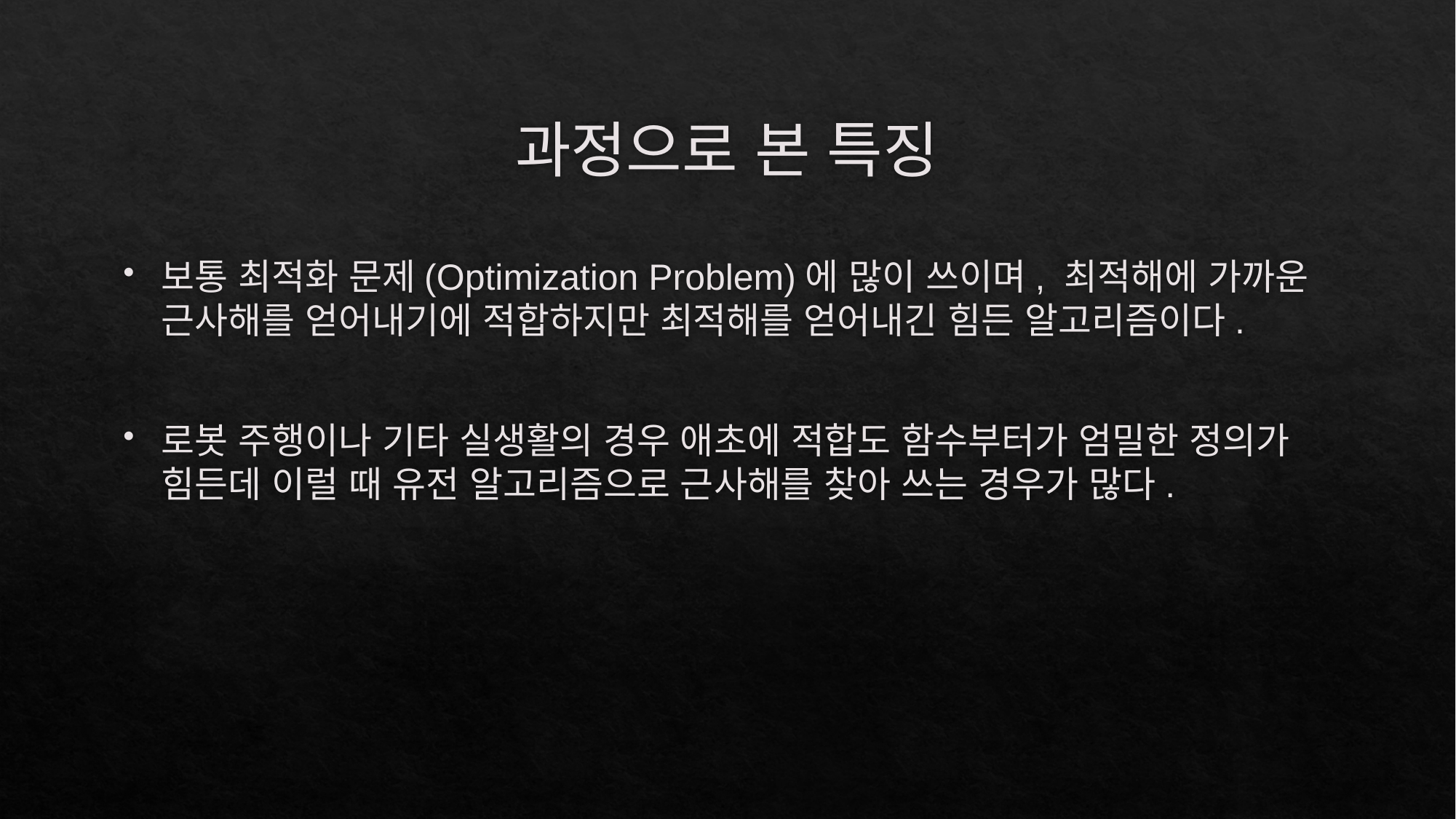

# 과정으로 본 특징
보통 최적화 문제(Optimization Problem)에 많이 쓰이며, 최적해에 가까운 근사해를 얻어내기에 적합하지만 최적해를 얻어내긴 힘든 알고리즘이다.

로봇 주행이나 기타 실생활의 경우 애초에 적합도 함수부터가 엄밀한 정의가 힘든데 이럴 때 유전 알고리즘으로 근사해를 찾아 쓰는 경우가 많다.